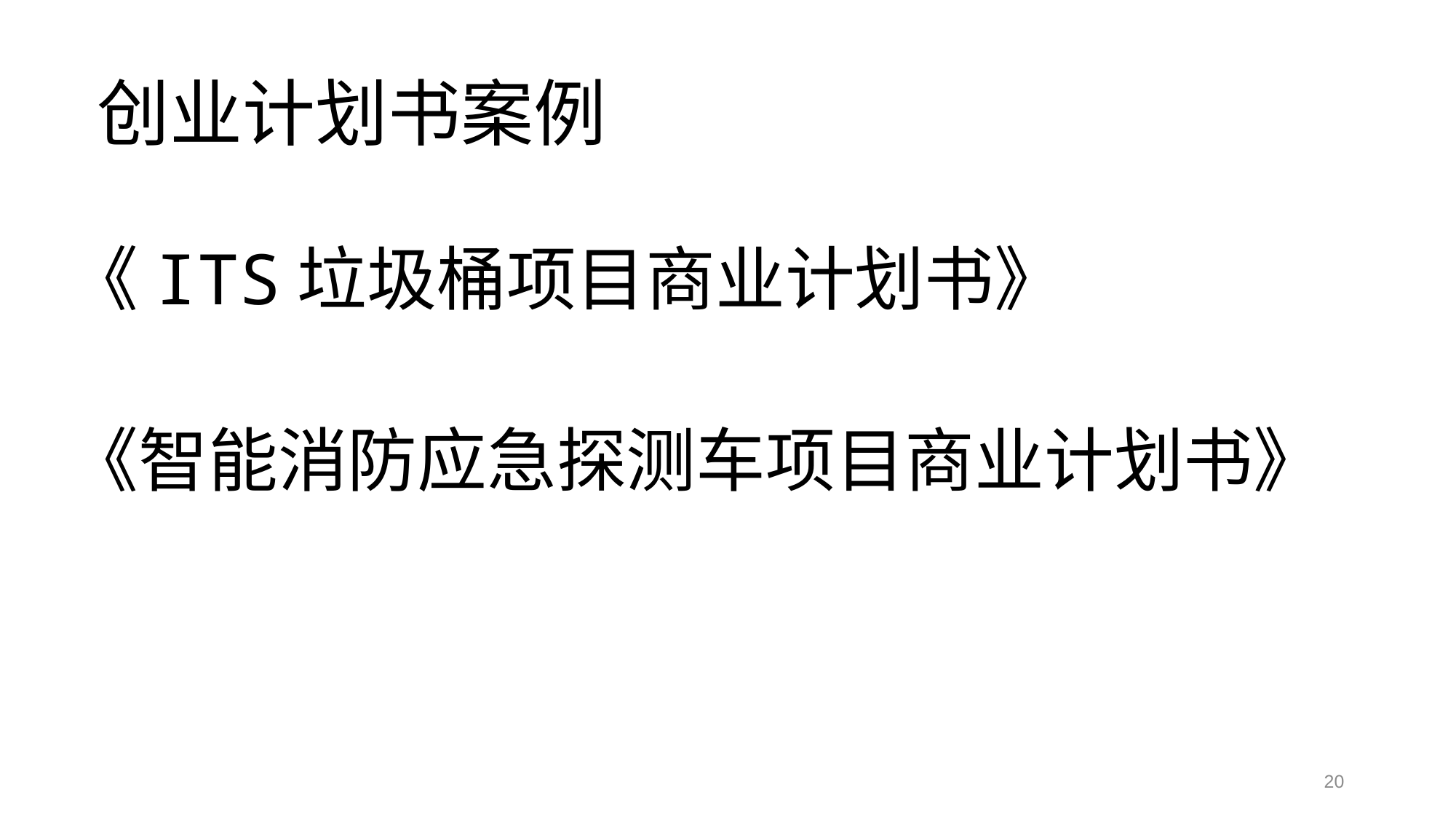

# 创业计划书案例
《ITS垃圾桶项目商业计划书》

《智能消防应急探测车项目商业计划书》
20